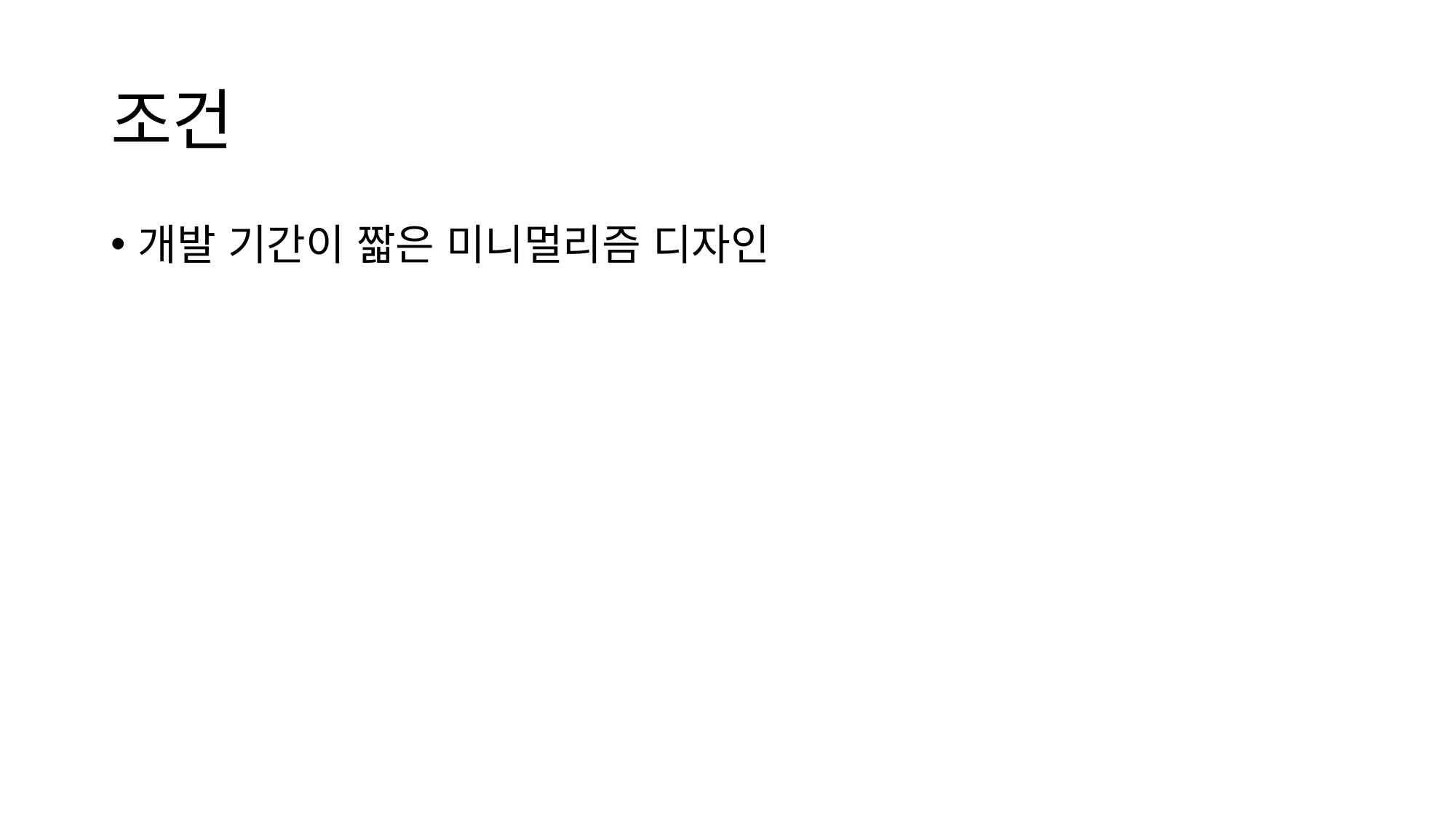

# 조건
개발 기간이 짧은 미니멀리즘 디자인